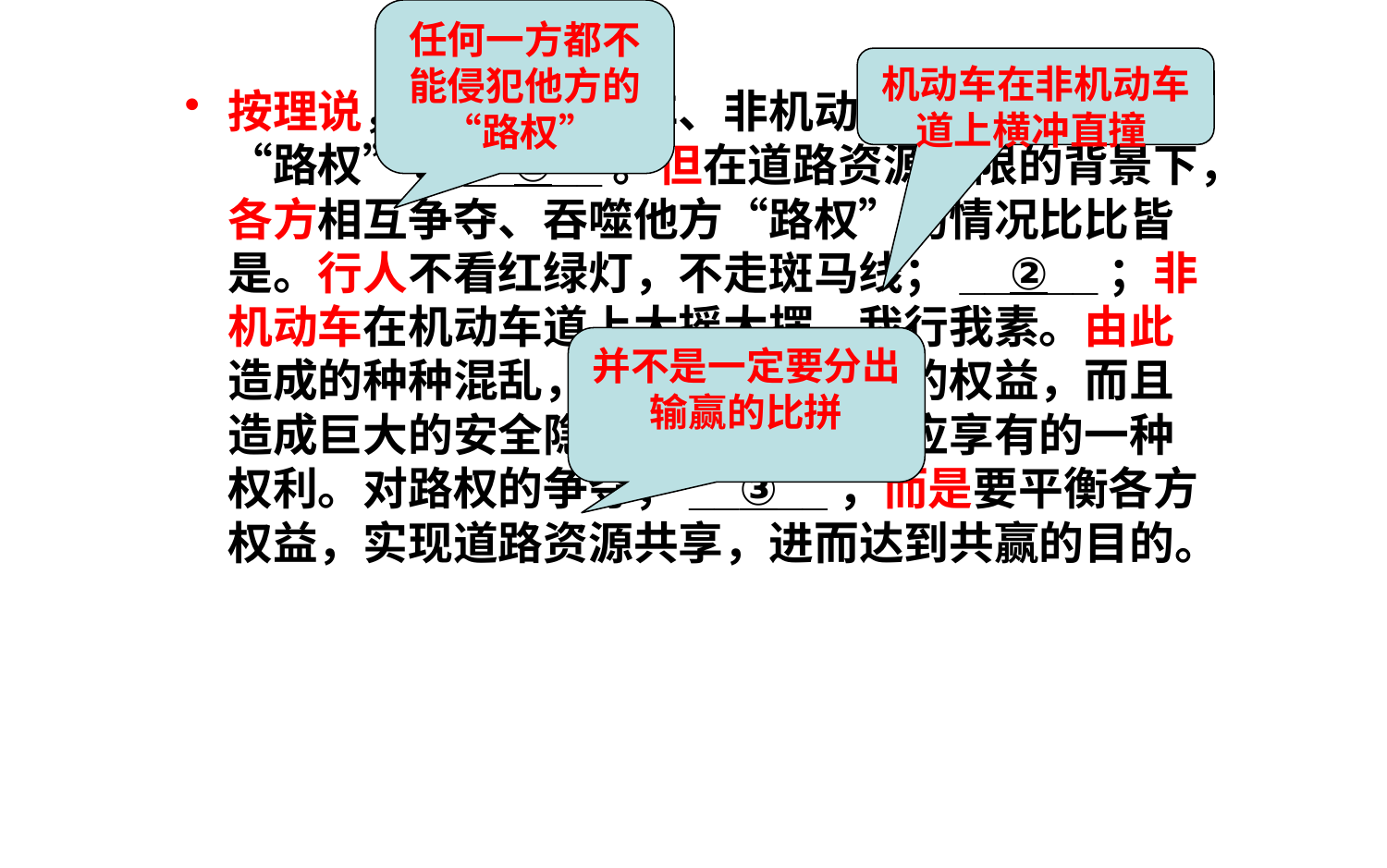

任何一方都不能侵犯他方的“路权”
机动车在非机动车道上横冲直撞
按理说，行人、机动车、非机动车都有相应的“路权”，__①__。但在道路资源有限的背景下，各方相互争夺、吞噬他方“路权”的情况比比皆是。行人不看红绿灯，不走斑马线；__②__；非机动车在机动车道上大摇大摆，我行我素。由此造成的种种混乱，不仅损害了他人的权益，而且造成巨大的安全隐患。路权是人人应享有的一种权利。对路权的争夺，__③__，而是要平衡各方权益，实现道路资源共享，进而达到共赢的目的。
并不是一定要分出输赢的比拼